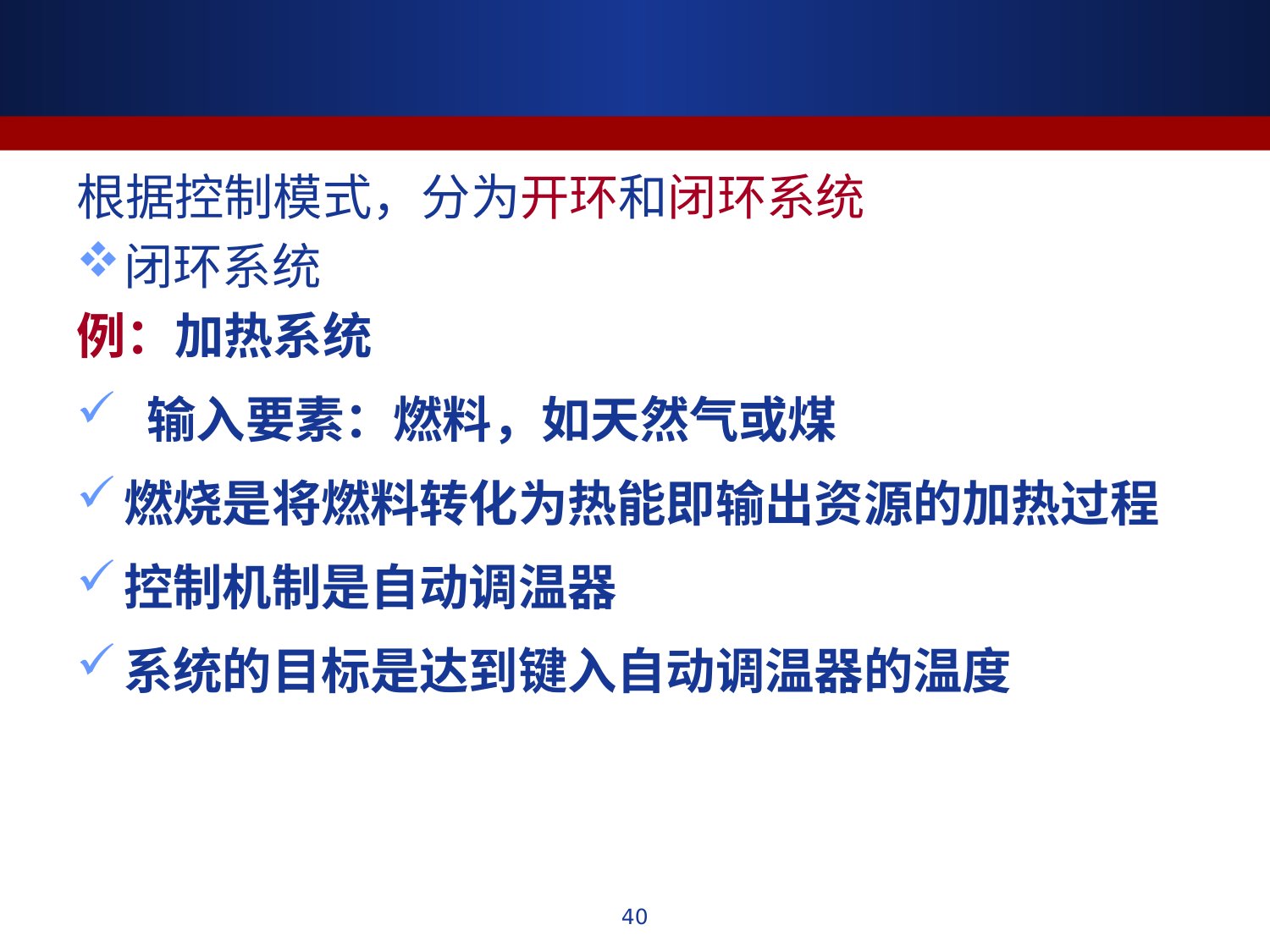

#
根据控制模式，分为开环和闭环系统
闭环系统
例：加热系统
 输入要素：燃料，如天然气或煤
燃烧是将燃料转化为热能即输出资源的加热过程
控制机制是自动调温器
系统的目标是达到键入自动调温器的温度

40